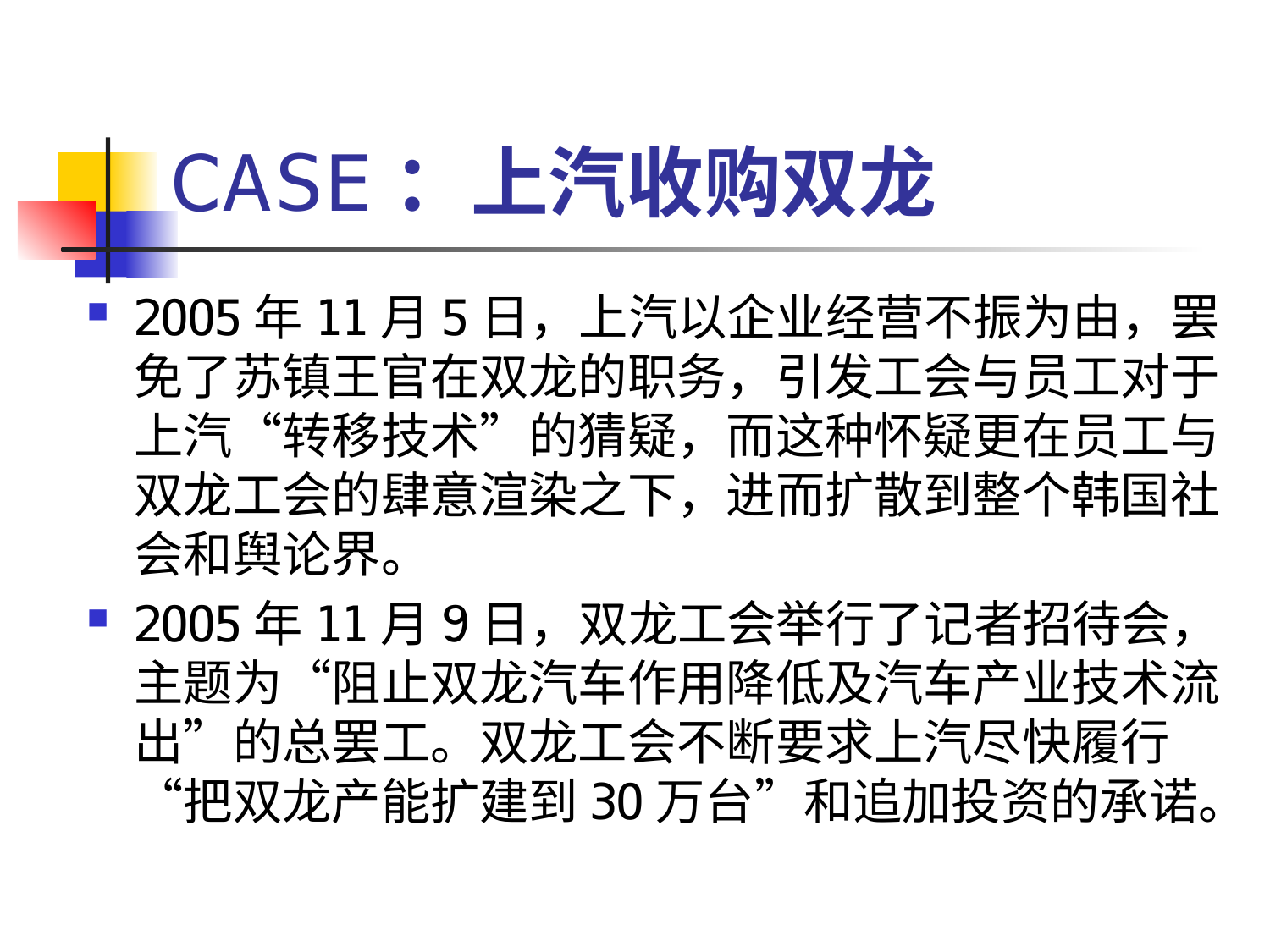

CASE：上汽收购双龙
2005年11月5日，上汽以企业经营不振为由，罢免了苏镇王官在双龙的职务，引发工会与员工对于上汽“转移技术”的猜疑，而这种怀疑更在员工与双龙工会的肆意渲染之下，进而扩散到整个韩国社会和舆论界。
2005年11月9日，双龙工会举行了记者招待会，主题为“阻止双龙汽车作用降低及汽车产业技术流出”的总罢工。双龙工会不断要求上汽尽快履行“把双龙产能扩建到30万台”和追加投资的承诺。